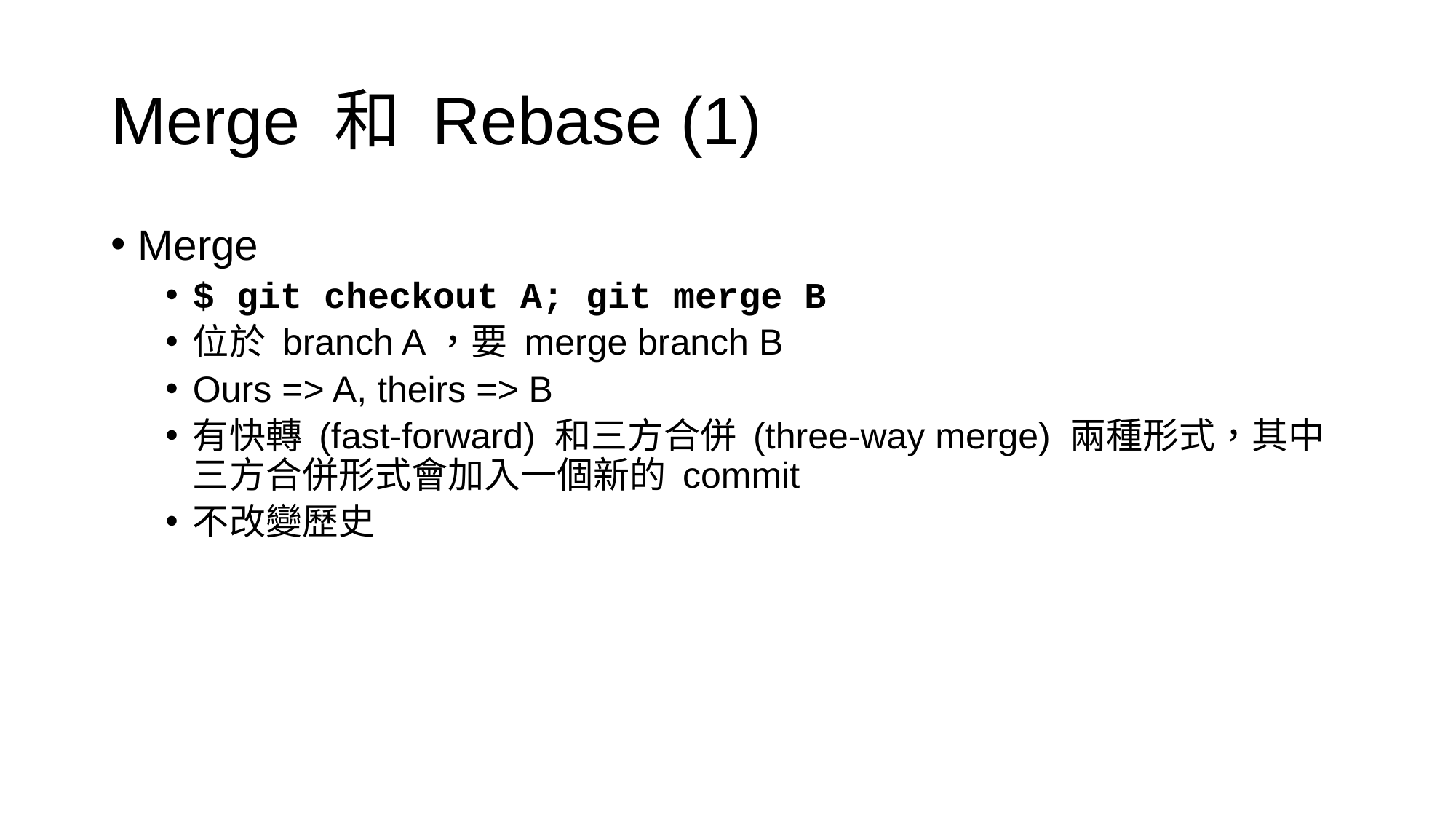

# Merge 和 Rebase (1)
Merge
$ git checkout A; git merge B
位於 branch A，要 merge branch B
Ours => A, theirs => B
有快轉 (fast-forward) 和三方合併 (three-way merge) 兩種形式，其中三方合併形式會加入一個新的 commit
不改變歷史